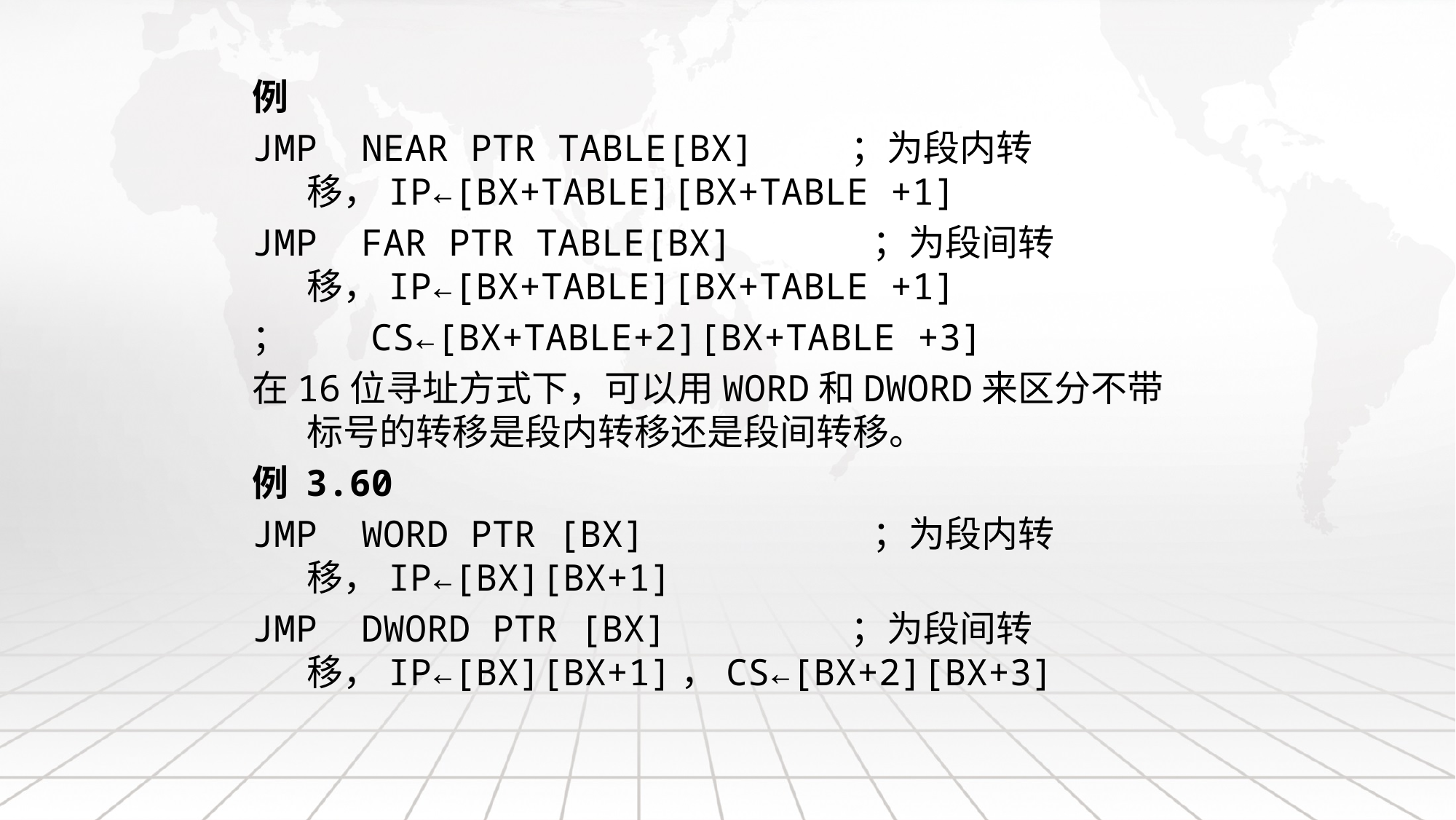

例
JMP  NEAR PTR TABLE[BX]    ；为段内转移，IP←[BX+TABLE][BX+TABLE +1]
JMP  FAR PTR TABLE[BX]      ；为段间转移，IP←[BX+TABLE][BX+TABLE +1]
；         CS←[BX+TABLE+2][BX+TABLE +3]
在16位寻址方式下，可以用WORD和DWORD来区分不带标号的转移是段内转移还是段间转移。
例 3.60
JMP  WORD PTR [BX]          ；为段内转移，IP←[BX][BX+1]
JMP  DWORD PTR [BX]        ；为段间转移，IP←[BX][BX+1]，CS←[BX+2][BX+3]